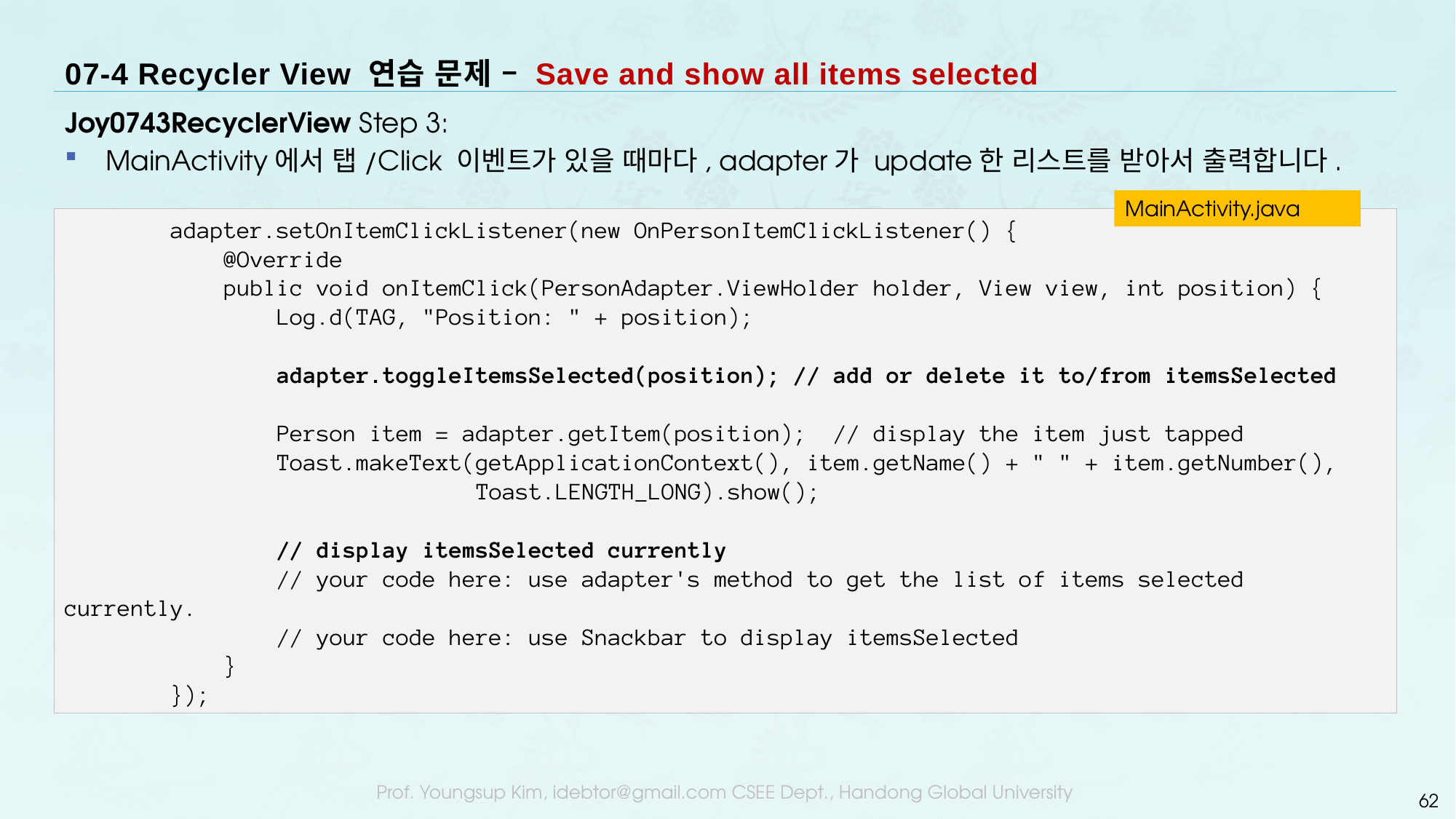

# 07-4 Recycler View 연습 문제 – Save and show all items selected
Joy0743RecyclerView Step 3:
MainActivity에서 탭/Click 이벤트가 있을 때마다, adapter가 update한 리스트를 받아서 출력합니다.

MainActivity.java
        adapter.setOnItemClickListener(new OnPersonItemClickListener() {
            @Override
            public void onItemClick(PersonAdapter.ViewHolder holder, View view, int position) {
                Log.d(TAG, "Position: " + position);

                adapter.toggleItemsSelected(position); // add or delete it to/from itemsSelected

                Person item = adapter.getItem(position);  // display the item just tapped
                Toast.makeText(getApplicationContext(), item.getName() + " " + item.getNumber(),
                               Toast.LENGTH_LONG).show();

                // display itemsSelected currently
                // your code here: use adapter's method to get the list of items selected currently.
                // your code here: use Snackbar to display itemsSelected
            }
        });
62